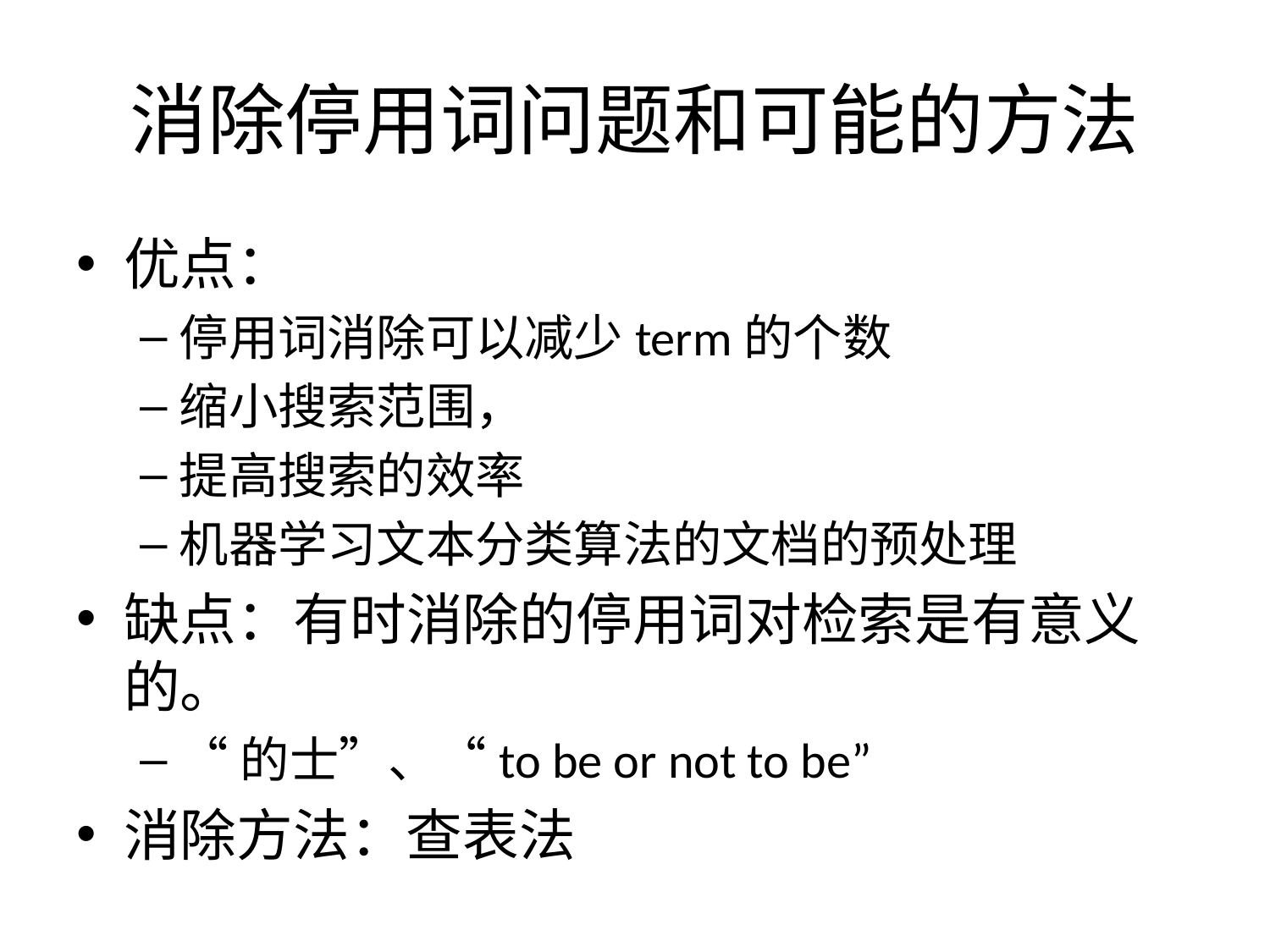

# 消除停用词问题和可能的方法
优点：
停用词消除可以减少term的个数
缩小搜索范围，
提高搜索的效率
机器学习文本分类算法的文档的预处理
缺点：有时消除的停用词对检索是有意义的。
“的士”、“to be or not to be”
消除方法：查表法